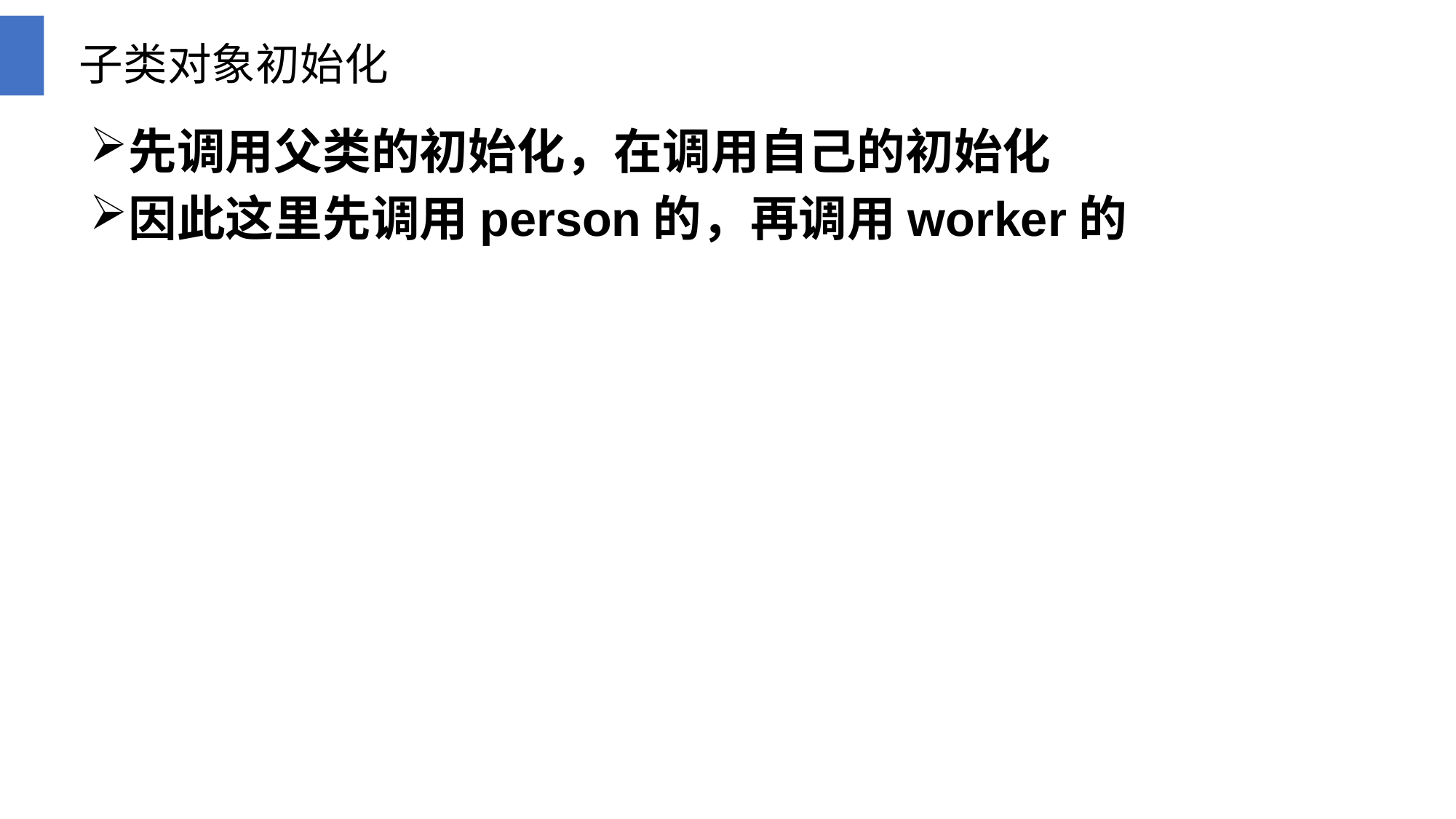

# 子类对象初始化
先调用父类的初始化，在调用自己的初始化
因此这里先调用person的，再调用worker的